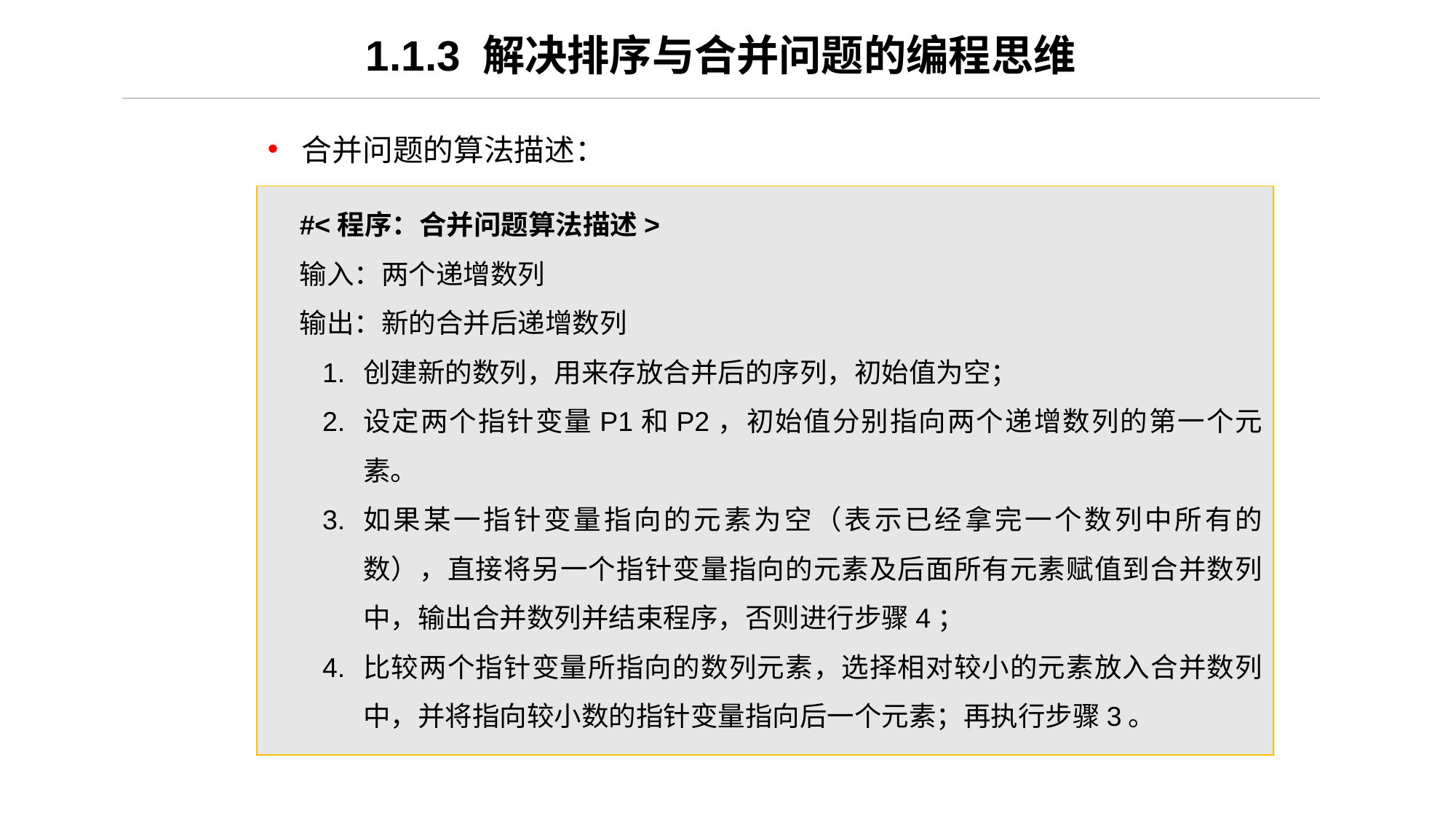

1.1.3 解决排序与合并问题的编程思维
合并问题的算法描述：
#<程序：合并问题算法描述>
输入：两个递增数列
输出：新的合并后递增数列
创建新的数列，用来存放合并后的序列，初始值为空；
设定两个指针变量P1和P2，初始值分别指向两个递增数列的第一个元素。
如果某一指针变量指向的元素为空（表示已经拿完一个数列中所有的数），直接将另一个指针变量指向的元素及后面所有元素赋值到合并数列中，输出合并数列并结束程序，否则进行步骤4；
比较两个指针变量所指向的数列元素，选择相对较小的元素放入合并数列中，并将指向较小数的指针变量指向后一个元素；再执行步骤3。